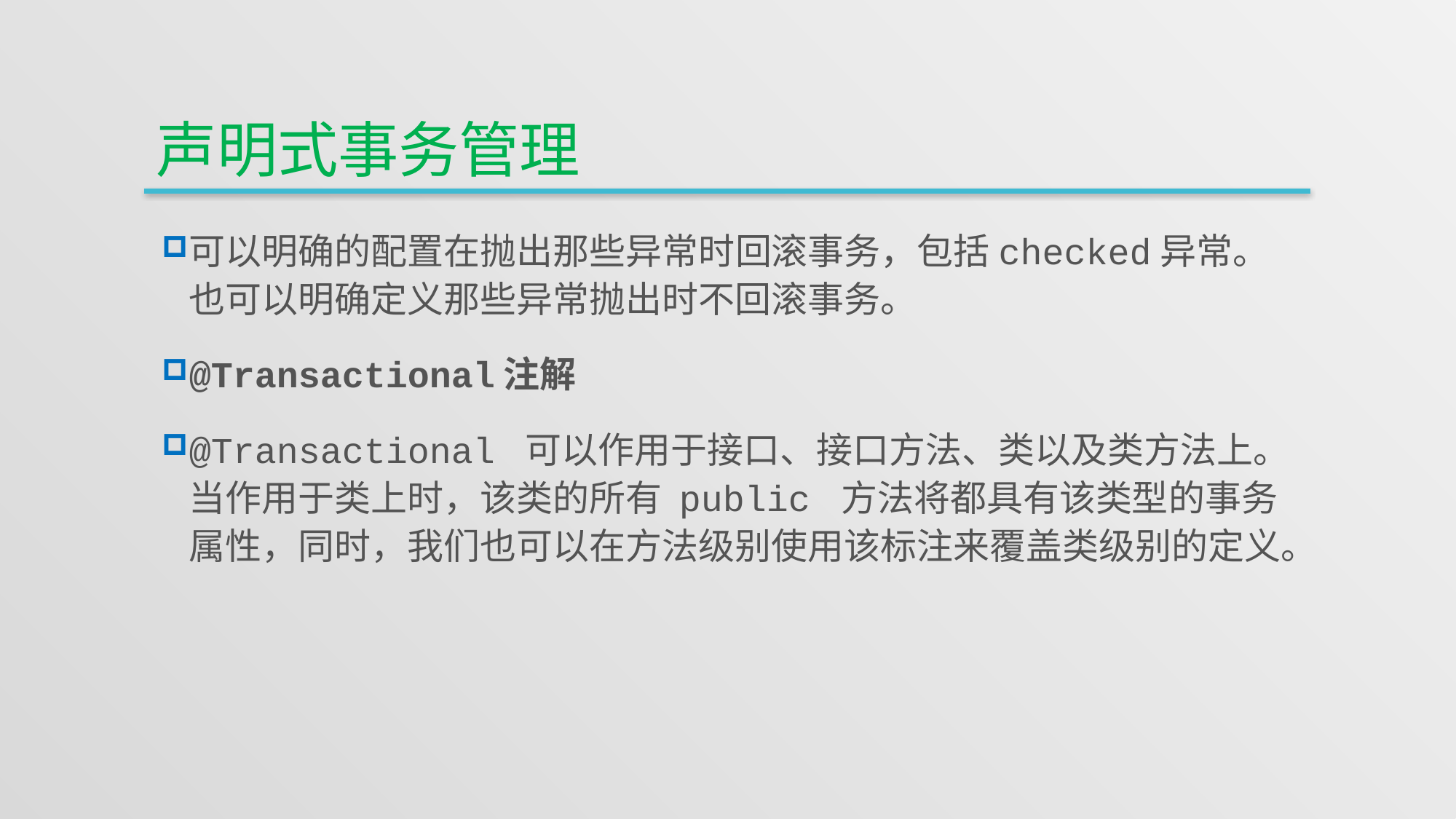

# 声明式事务管理
可以明确的配置在抛出那些异常时回滚事务，包括checked异常。也可以明确定义那些异常抛出时不回滚事务。
@Transactional注解
@Transactional 可以作用于接口、接口方法、类以及类方法上。当作用于类上时，该类的所有 public 方法将都具有该类型的事务属性，同时，我们也可以在方法级别使用该标注来覆盖类级别的定义。